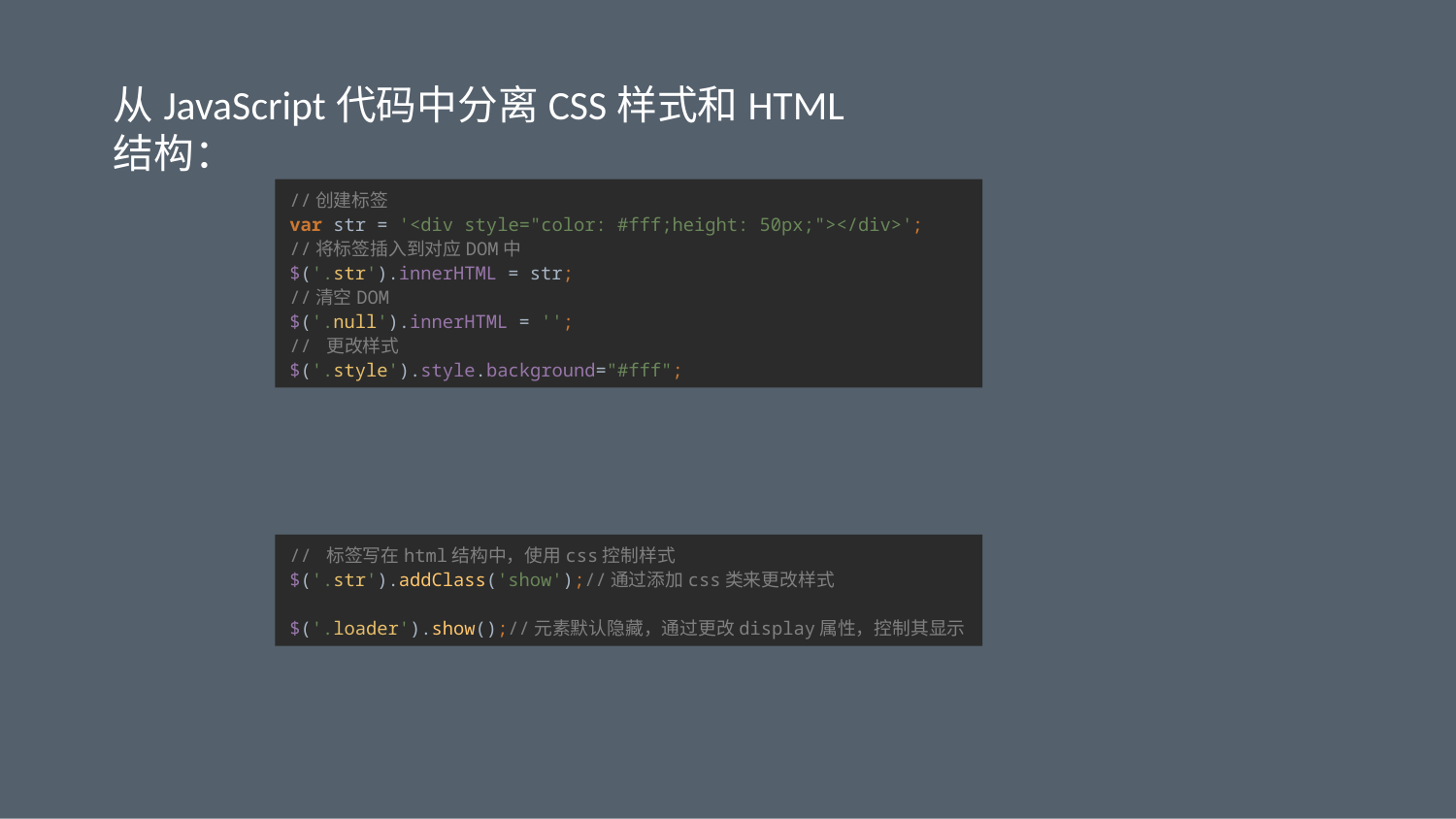

从JavaScript代码中分离CSS样式和HTML结构：
//创建标签
var str = '<div style="color: #fff;height: 50px;"></div>';
//将标签插入到对应DOM中
$('.str').innerHTML = str;
//清空DOM
$('.null').innerHTML = '';
// 更改样式
$('.style').style.background="#fff";

// 标签写在html结构中，使用css控制样式
$('.str').addClass('show');//通过添加css类来更改样式
$('.loader').show();//元素默认隐藏，通过更改display属性，控制其显示